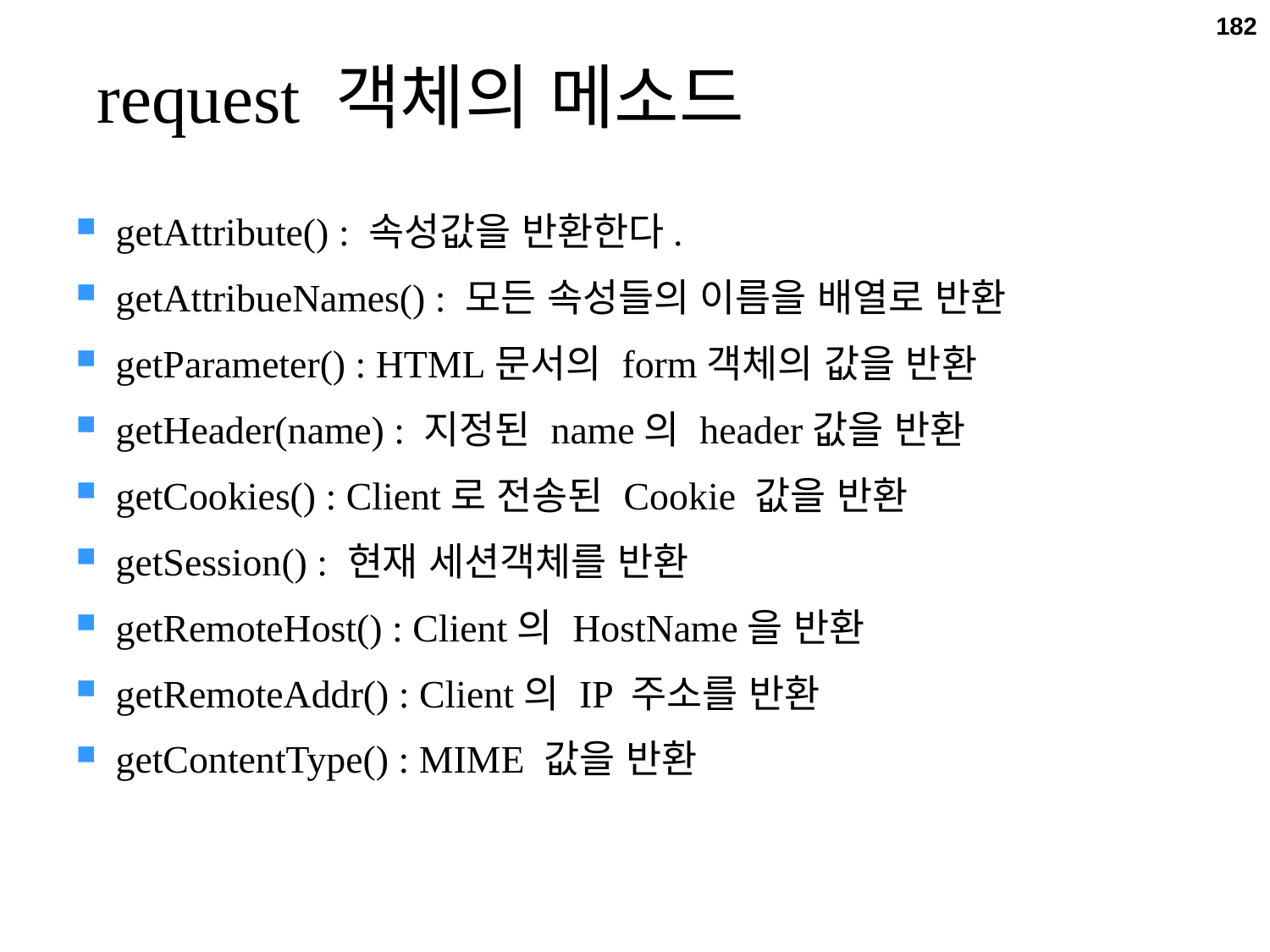

182
request 객체의 메소드
 getAttribute() : 속성값을 반환한다.
 getAttribueNames() : 모든 속성들의 이름을 배열로 반환
 getParameter() : HTML문서의 form객체의 값을 반환
 getHeader(name) : 지정된 name의 header값을 반환
 getCookies() : Client로 전송된 Cookie 값을 반환
 getSession() : 현재 세션객체를 반환
 getRemoteHost() : Client의 HostName을 반환
 getRemoteAddr() : Client의 IP 주소를 반환
 getContentType() : MIME 값을 반환